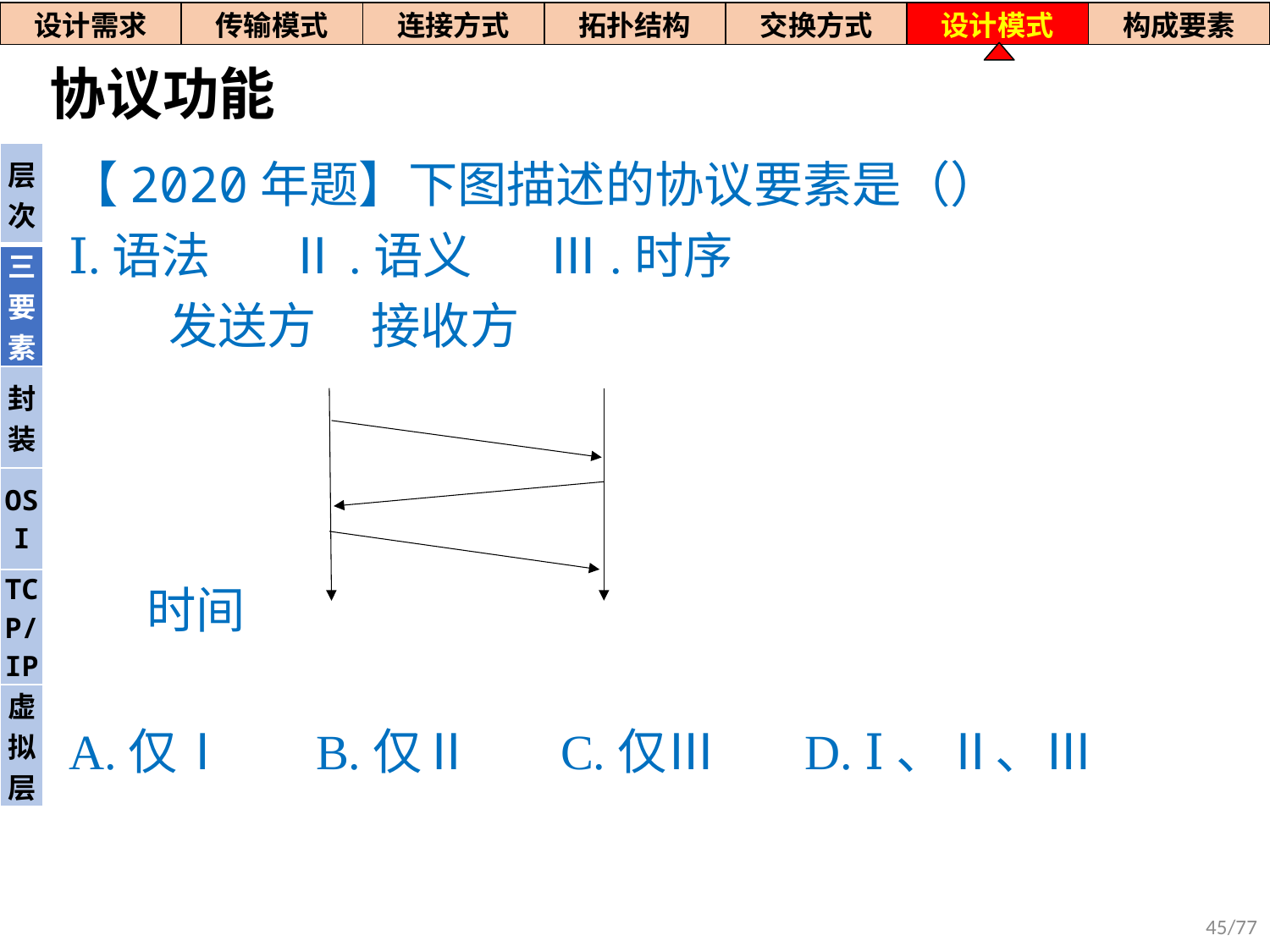

| 设计需求 | 传输模式 | 连接方式 | 拓扑结构 | 交换方式 | 设计模式 | 构成要素 |
| --- | --- | --- | --- | --- | --- | --- |

# 协议功能
| 层次 |
| --- |
| 三要素 |
| 封装 |
| OSI |
| TCP/IP |
| 虚拟层 |
【2020年题】下图描述的协议要素是（）
Ⅰ.语法       Ⅱ.语义       Ⅲ.时序
        发送方     接收方

      时间

A.仅Ⅰ       B.仅Ⅱ       C.仅Ⅲ       D. Ⅰ、Ⅱ、Ⅲ

45/77